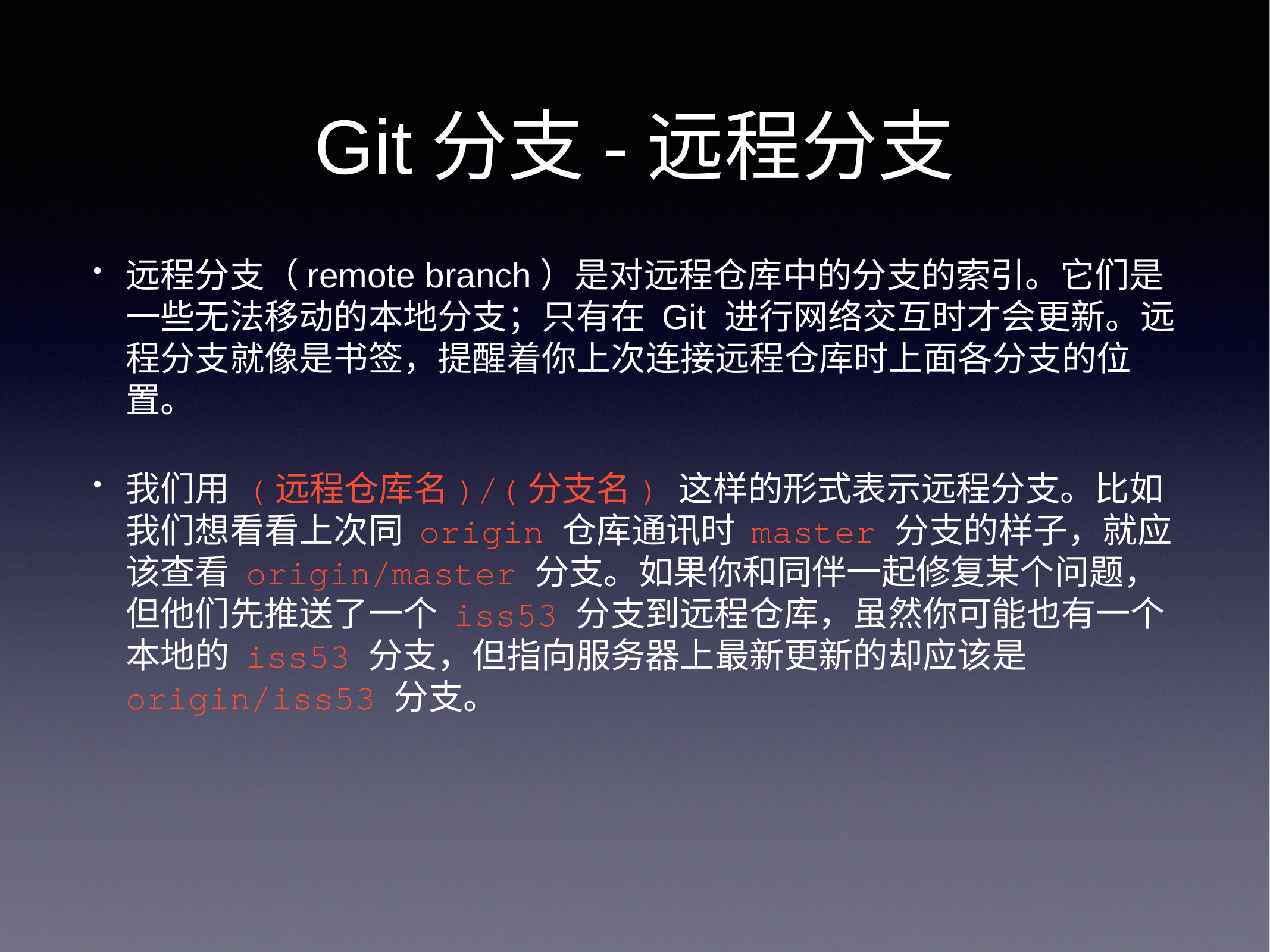

# Git分支-远程分支
远程分支（remote branch）是对远程仓库中的分支的索引。它们是一些无法移动的本地分支；只有在 Git 进行网络交互时才会更新。远程分支就像是书签，提醒着你上次连接远程仓库时上面各分支的位置。
我们用 (远程仓库名)/(分支名) 这样的形式表示远程分支。比如我们想看看上次同 origin 仓库通讯时 master 分支的样子，就应该查看 origin/master 分支。如果你和同伴一起修复某个问题，但他们先推送了一个 iss53 分支到远程仓库，虽然你可能也有一个本地的 iss53 分支，但指向服务器上最新更新的却应该是 origin/iss53 分支。